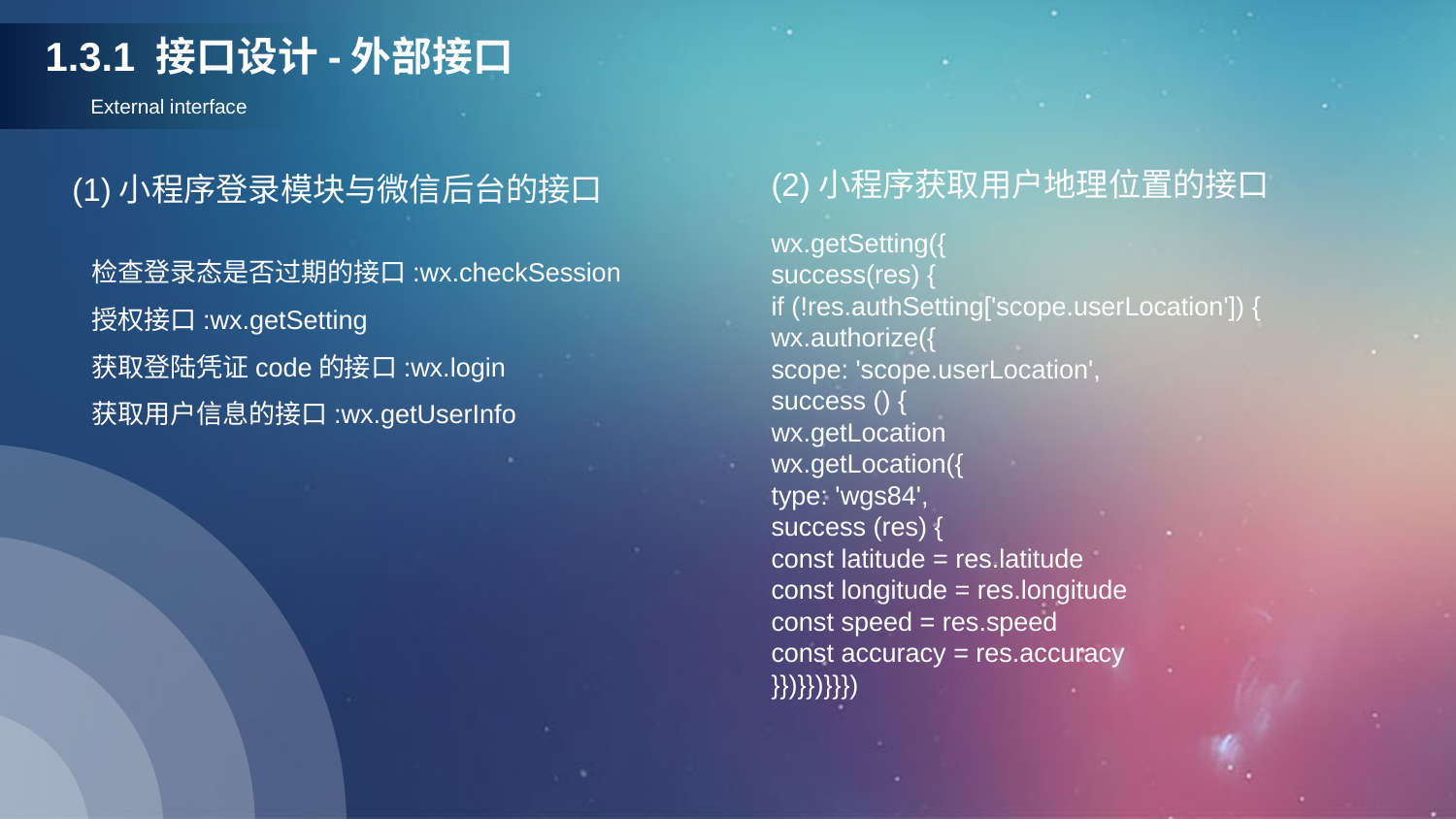

1.3.1 接口设计-外部接口
External interface
(2)小程序获取用户地理位置的接口
(1)小程序登录模块与微信后台的接口
wx.getSetting({
success(res) {
if (!res.authSetting['scope.userLocation']) {
wx.authorize({
scope: 'scope.userLocation',
success () {
wx.getLocation
wx.getLocation({
type: 'wgs84',
success (res) {
const latitude = res.latitude
const longitude = res.longitude
const speed = res.speed
const accuracy = res.accuracy
}})}})}}})
检查登录态是否过期的接口:wx.checkSession
授权接口:wx.getSetting
获取登陆凭证code的接口:wx.login
获取用户信息的接口:wx.getUserInfo